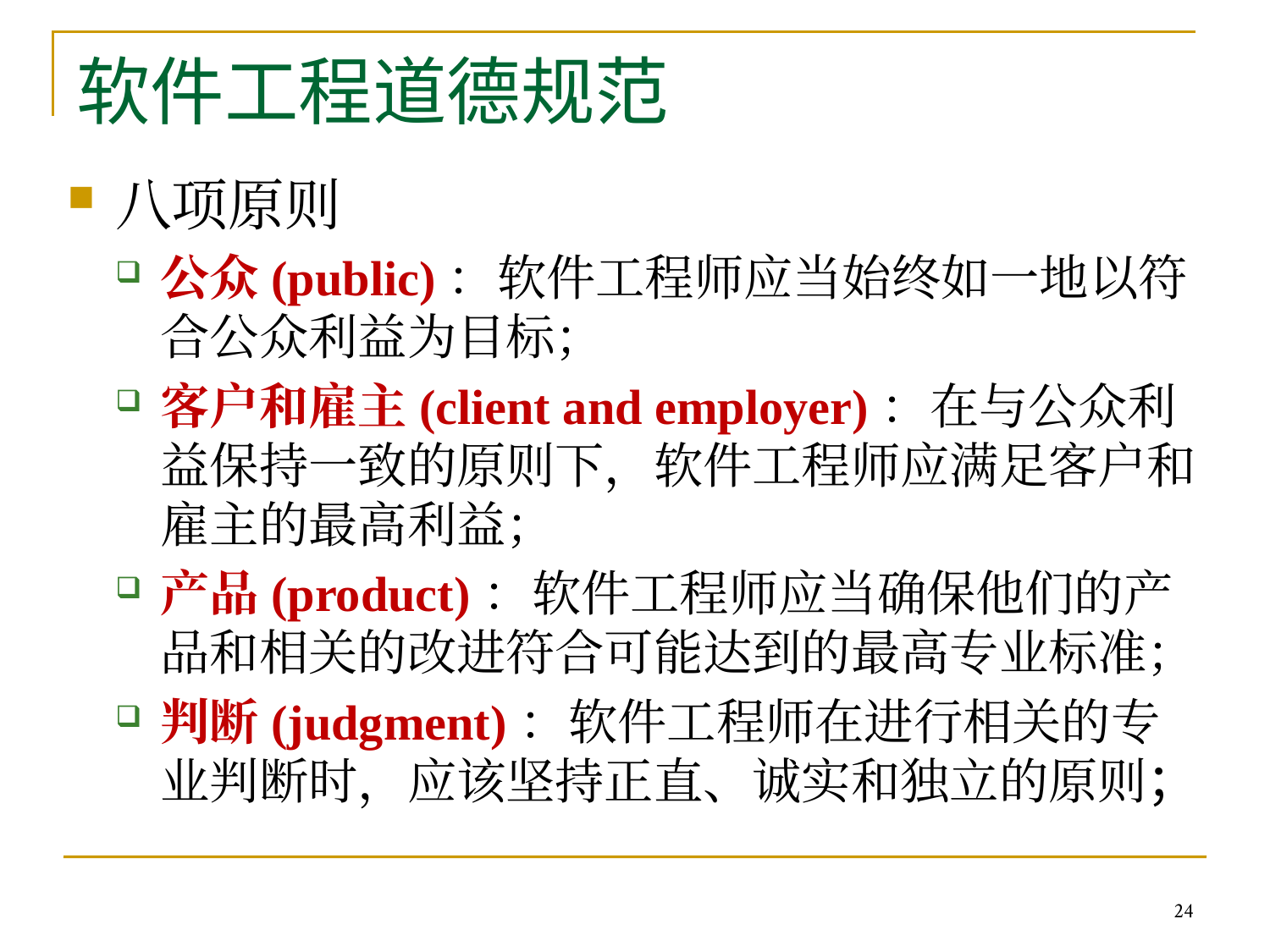

# 软件工程道德规范
八项原则
公众(public)：软件工程师应当始终如一地以符合公众利益为目标；
客户和雇主(client and employer)：在与公众利益保持一致的原则下，软件工程师应满足客户和雇主的最高利益；
产品(product)：软件工程师应当确保他们的产品和相关的改进符合可能达到的最高专业标准；
判断(judgment)：软件工程师在进行相关的专业判断时，应该坚持正直、诚实和独立的原则；

24